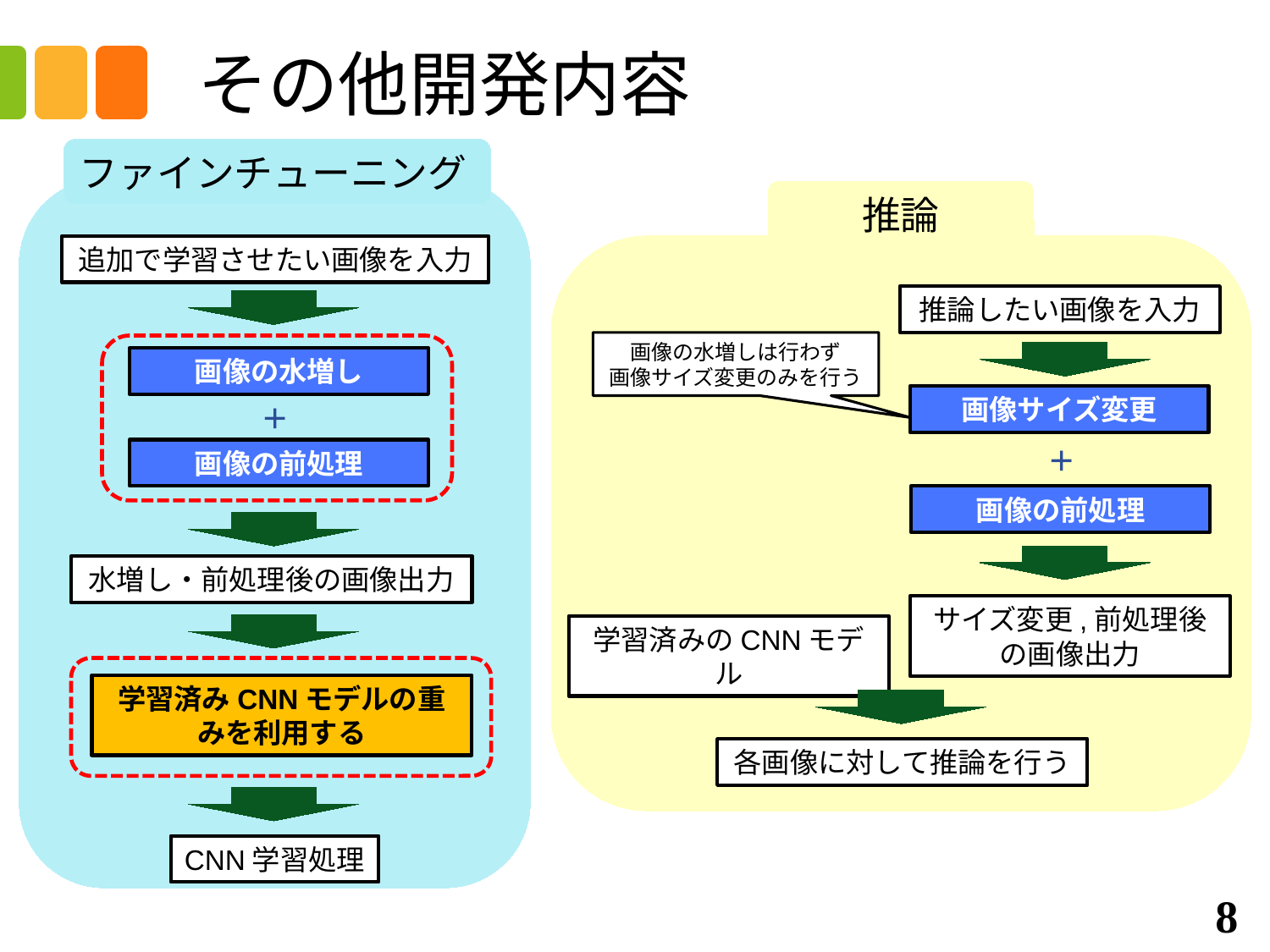

# その他開発内容
ファインチューニング

推論
追加で学習させたい画像を入力

推論したい画像を入力

画像の水増しは行わず
画像サイズ変更のみを行う

画像の水増し
画像サイズ変更
＋
＋
画像の前処理
画像の前処理

水増し・前処理後の画像出力
サイズ変更,前処理後
の画像出力

学習済みのCNNモデル

学習済みCNNモデルの重みを利用する

各画像に対して推論を行う

CNN学習処理
8